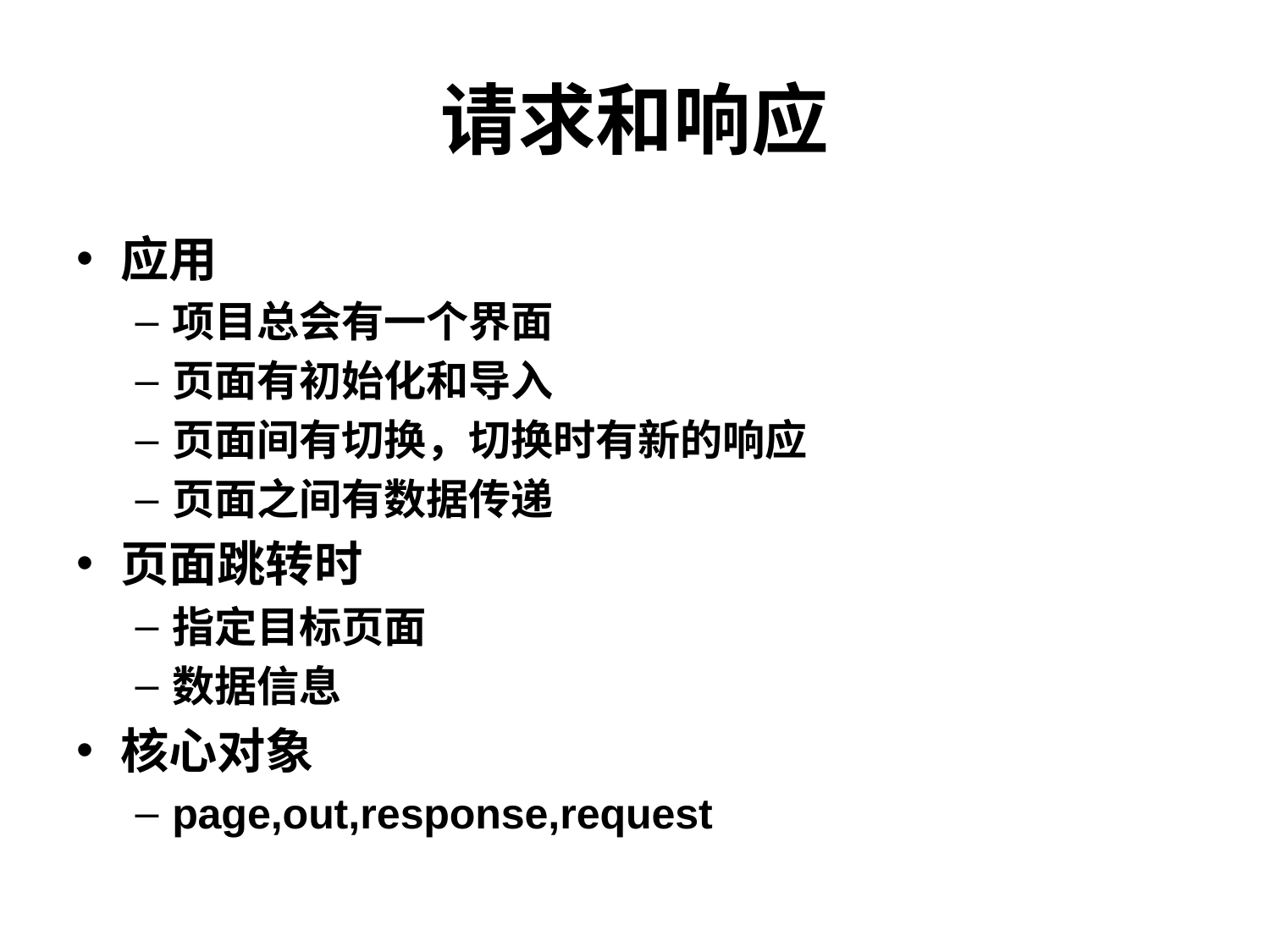

# 请求和响应
应用
项目总会有一个界面
页面有初始化和导入
页面间有切换，切换时有新的响应
页面之间有数据传递
页面跳转时
指定目标页面
数据信息
核心对象
page,out,response,request